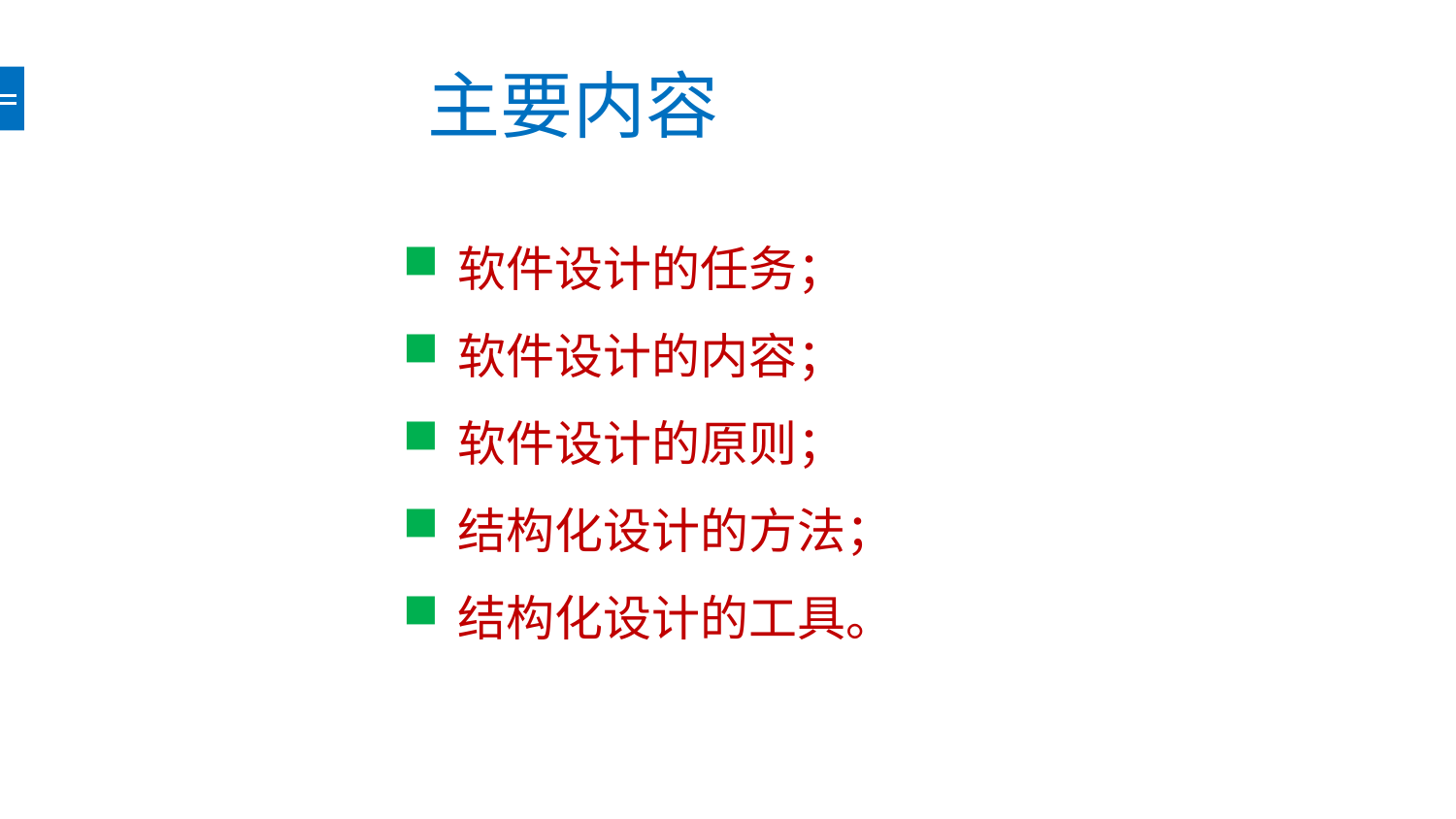

# 主要内容
软件设计的任务；
软件设计的内容；
软件设计的原则；
结构化设计的方法；
结构化设计的工具。